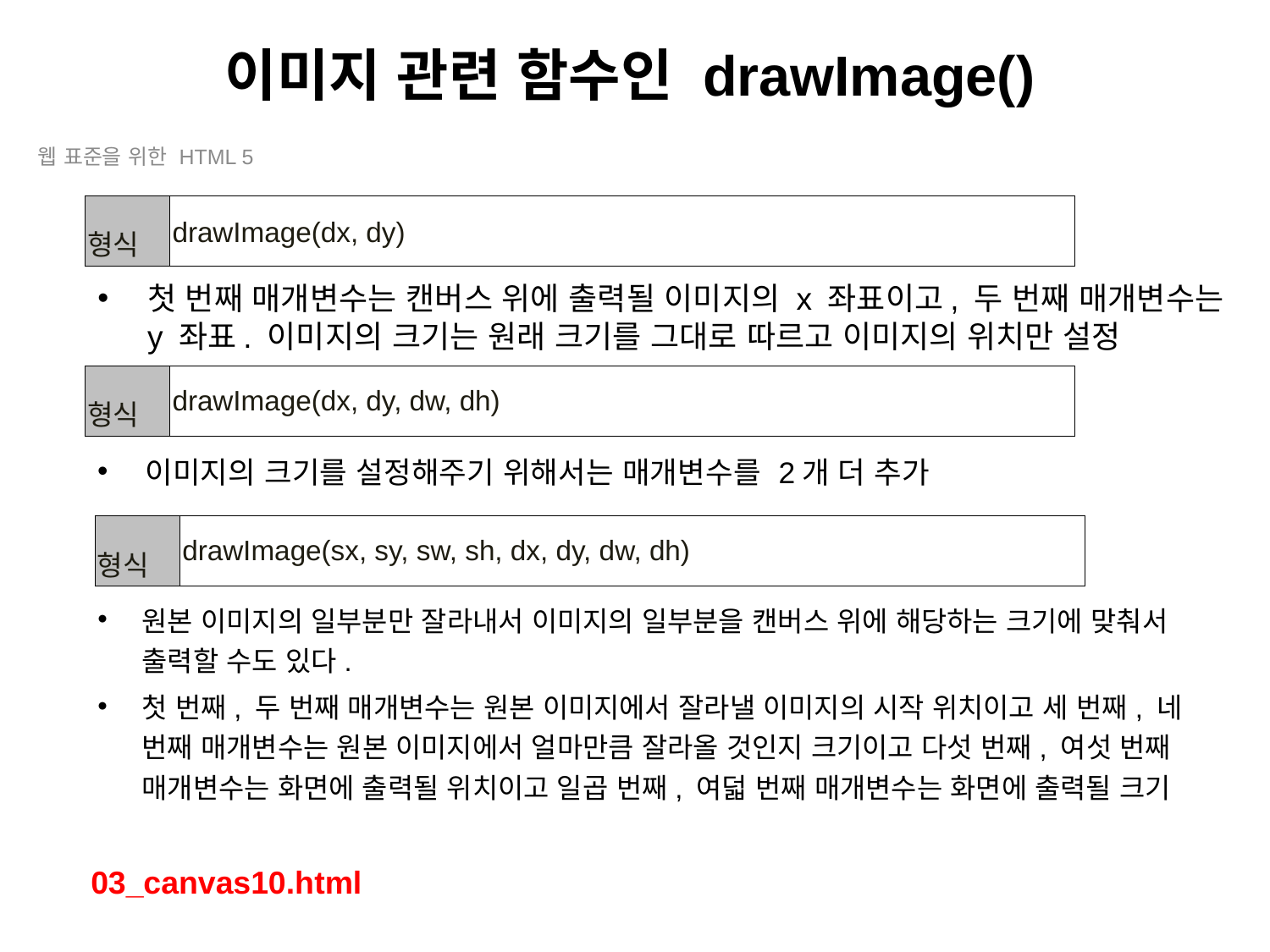

# 이미지 관련 함수인 drawImage()
웹 표준을 위한 HTML 5
| 형식 | drawImage(dx, dy) |
| --- | --- |
첫 번째 매개변수는 캔버스 위에 출력될 이미지의 x 좌표이고, 두 번째 매개변수는 y 좌표. 이미지의 크기는 원래 크기를 그대로 따르고 이미지의 위치만 설정

| 형식 | drawImage(dx, dy, dw, dh) |
| --- | --- |
이미지의 크기를 설정해주기 위해서는 매개변수를 2개 더 추가
| 형식 | drawImage(sx, sy, sw, sh, dx, dy, dw, dh) |
| --- | --- |
원본 이미지의 일부분만 잘라내서 이미지의 일부분을 캔버스 위에 해당하는 크기에 맞춰서 출력할 수도 있다.
첫 번째, 두 번째 매개변수는 원본 이미지에서 잘라낼 이미지의 시작 위치이고 세 번째, 네 번째 매개변수는 원본 이미지에서 얼마만큼 잘라올 것인지 크기이고 다섯 번째, 여섯 번째 매개변수는 화면에 출력될 위치이고 일곱 번째, 여덟 번째 매개변수는 화면에 출력될 크기

03_canvas10.html